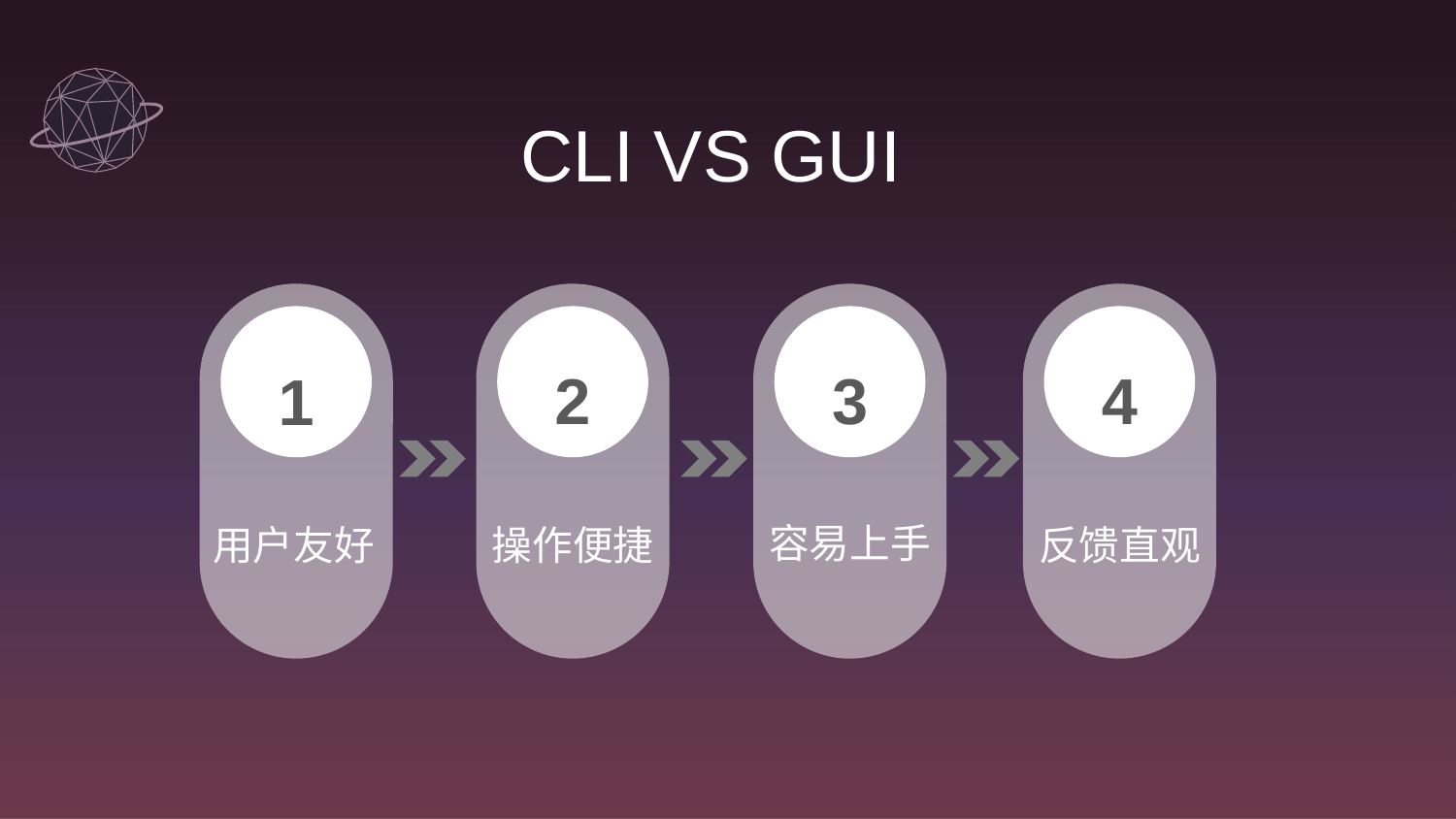

CLI VS GUI

1

用户友好

2

操作便捷

3

容易上手

4

反馈直观